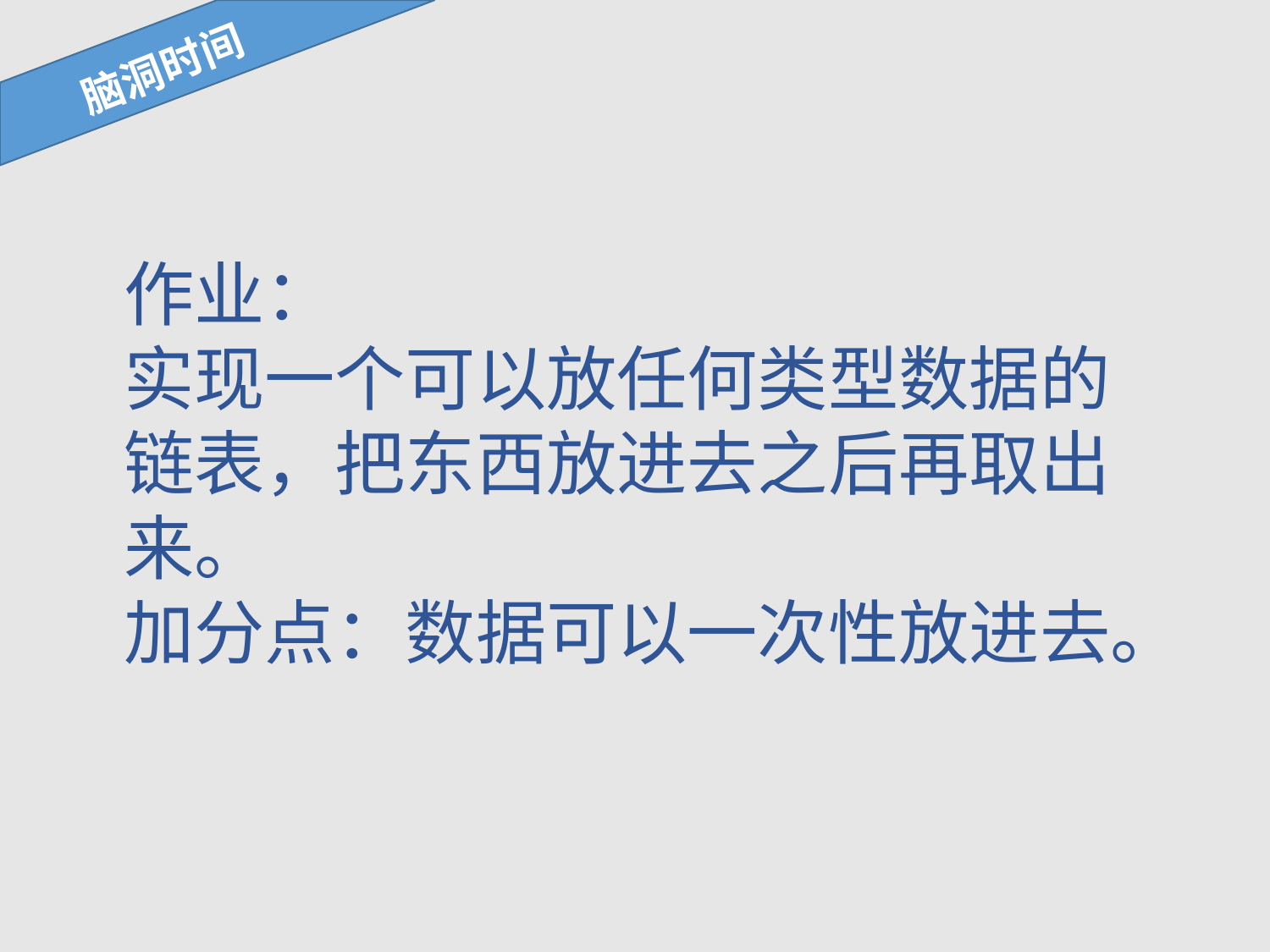

脑洞时间
作业：
实现一个可以放任何类型数据的链表，把东西放进去之后再取出来。
加分点：数据可以一次性放进去。